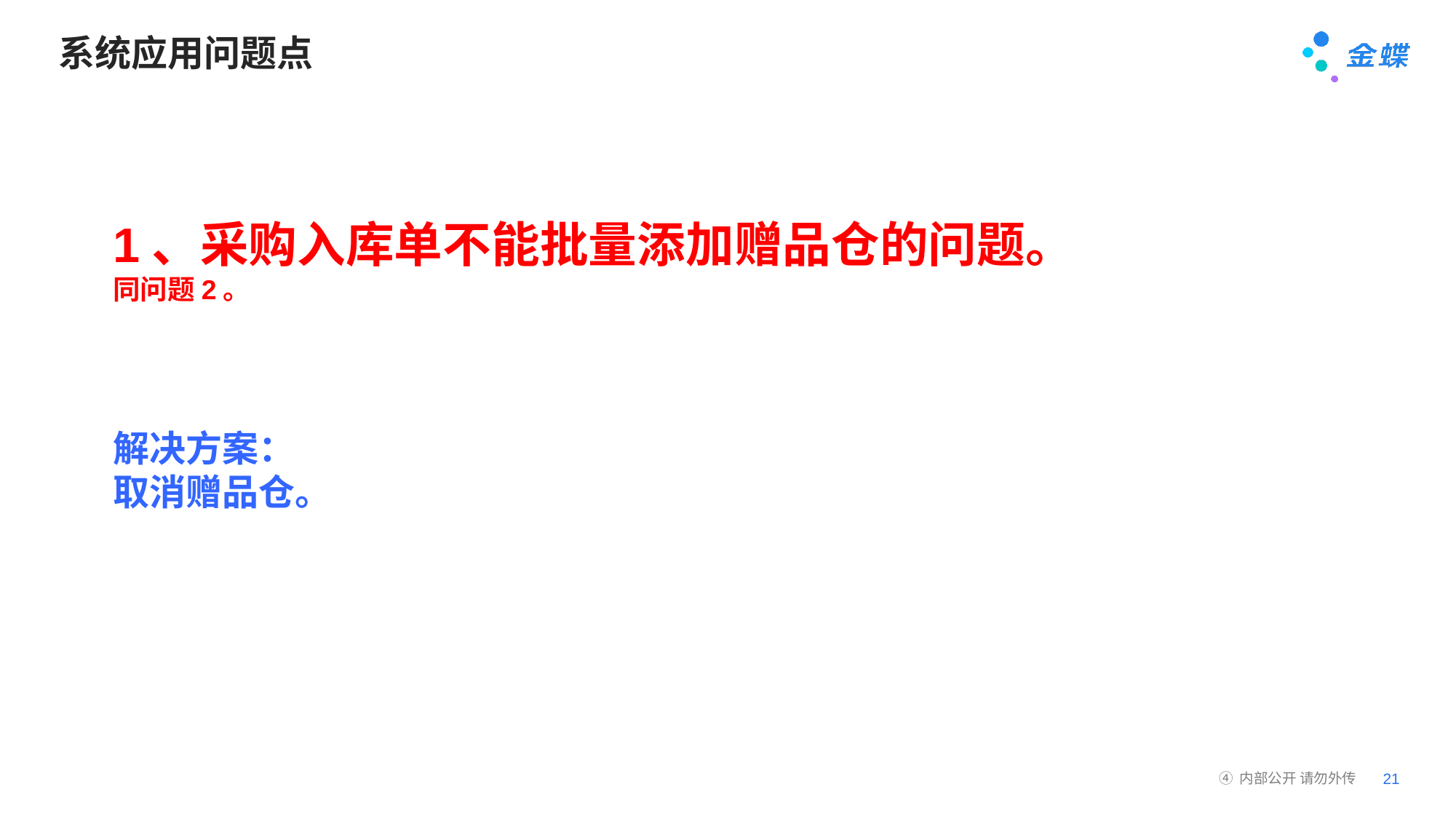

# 系统应用问题点
1、采购入库单不能批量添加赠品仓的问题。
同问题2。
解决方案：
取消赠品仓。